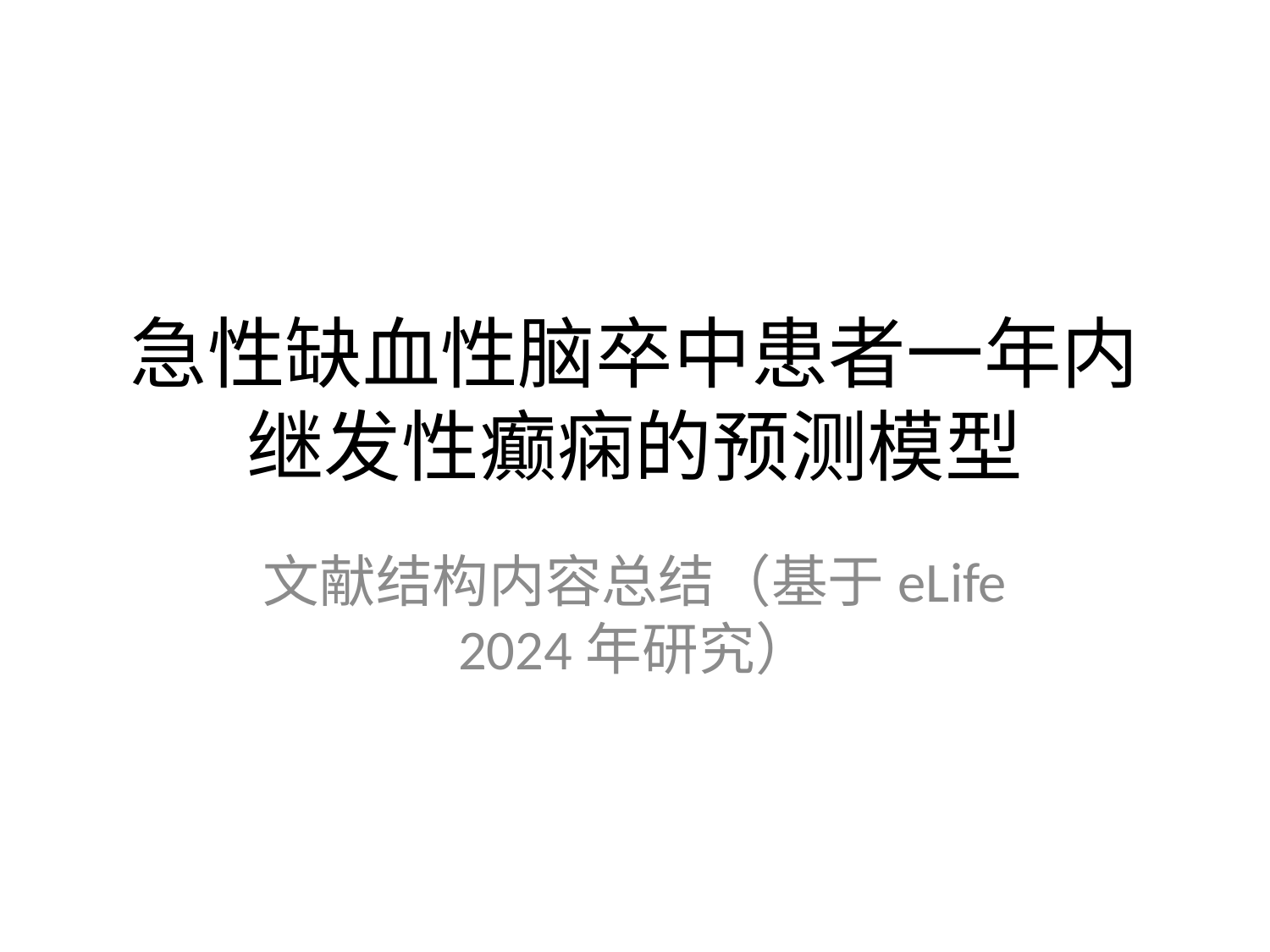

# 急性缺血性脑卒中患者一年内继发性癫痫的预测模型
文献结构内容总结（基于eLife 2024年研究）